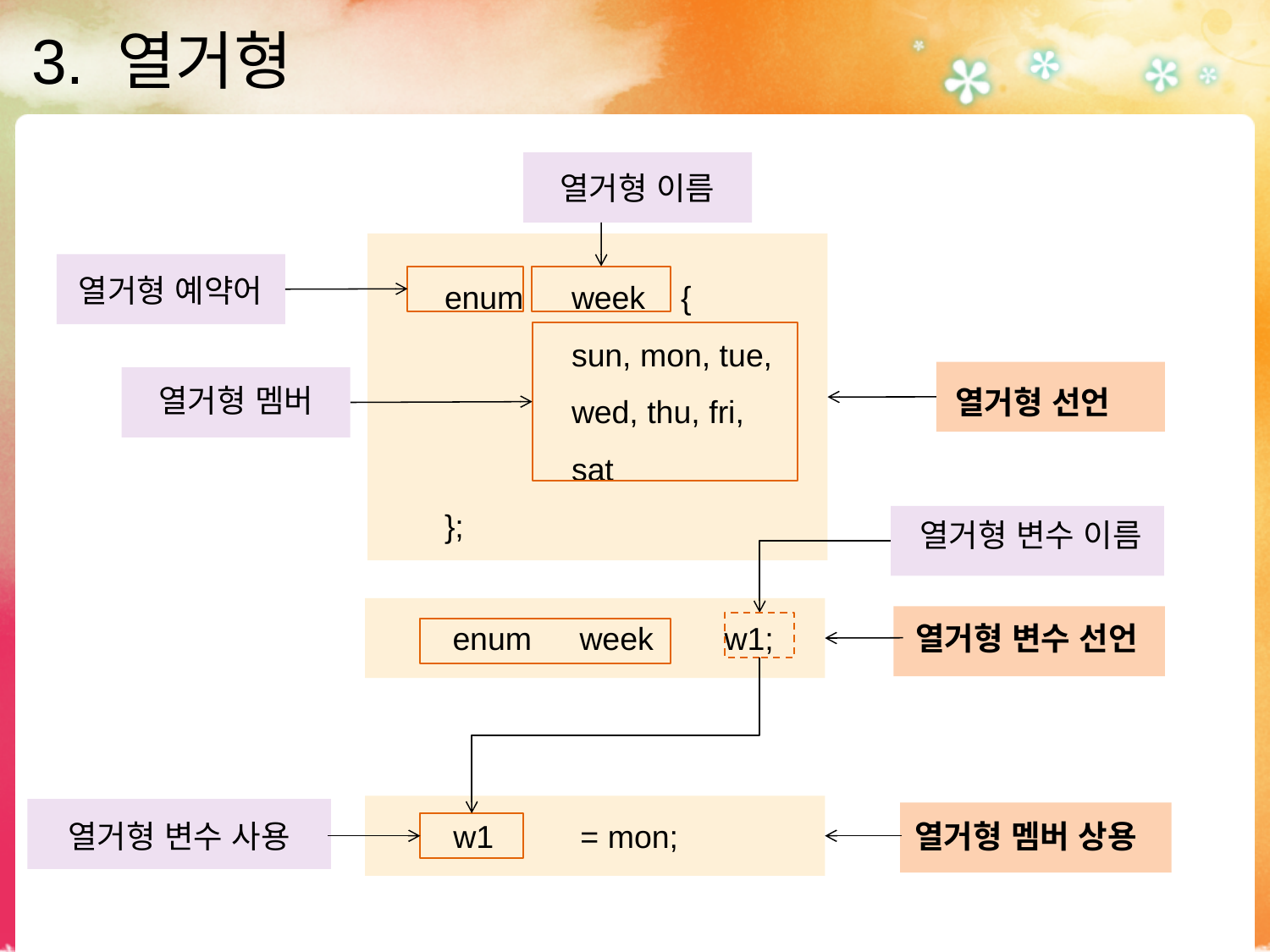

# 3. 열거형

열거형 이름

enum	week    {
	sun, mon, tue,
	wed, thu, fri,
	sat
};

열거형 예약어

열거형 멤버
열거형 선언

열거형 변수 이름

enum	week        w1;

열거형 변수 선언

열거형 변수 사용
w1	= mon;
열거형 멤버 상용